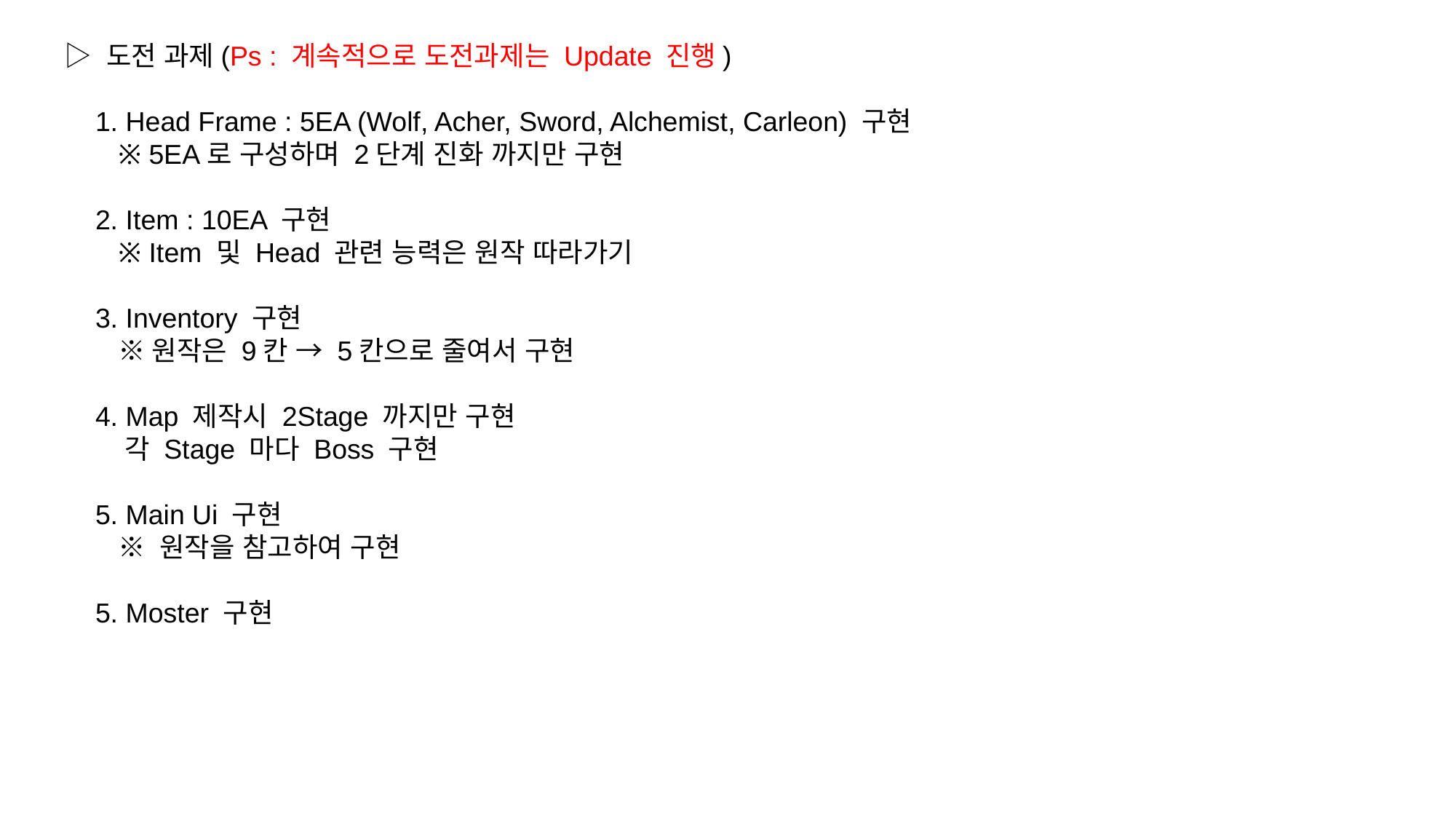

▷ 도전 과제(Ps : 계속적으로 도전과제는 Update 진행)

    1. Head Frame : 5EA (Wolf, Acher, Sword, Alchemist, Carleon) 구현
       ※ 5EA로 구성하며 2단계 진화 까지만 구현

    2. Item : 10EA 구현
       ※ Item 및 Head 관련 능력은 원작 따라가기

    3. Inventory 구현
       ※원작은 9칸 → 5칸으로 줄여서 구현

    4. Map 제작시 2Stage 까지만 구현
       각 Stage 마다 Boss 구현

    5. Main Ui 구현
       ※ 원작을 참고하여 구현

    5. Moster 구현